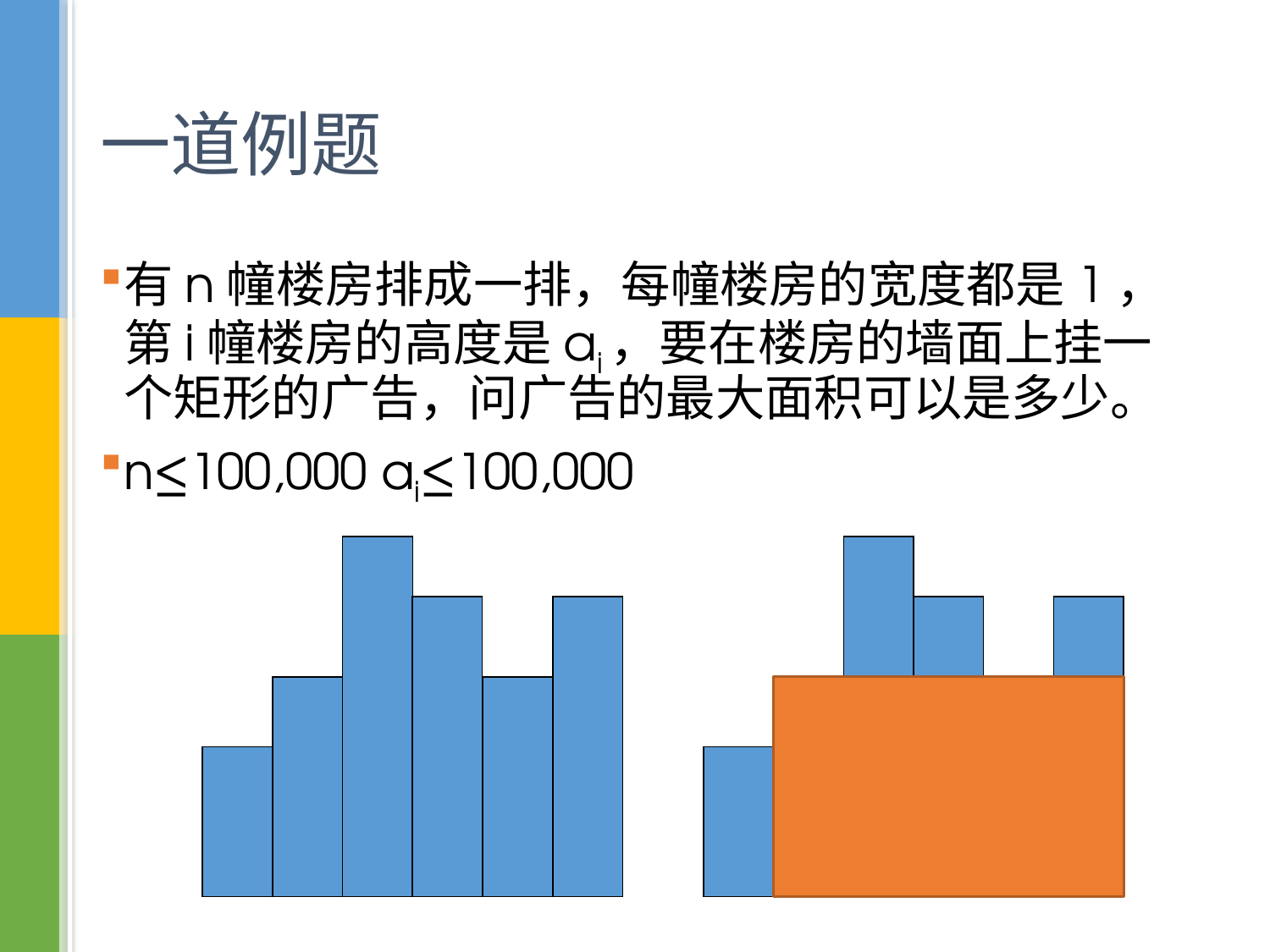

# 一道例题
有n幢楼房排成一排，每幢楼房的宽度都是1，第i幢楼房的高度是ai，要在楼房的墙面上挂一个矩形的广告，问广告的最大面积可以是多少。
n≤100,000 ai≤100,000